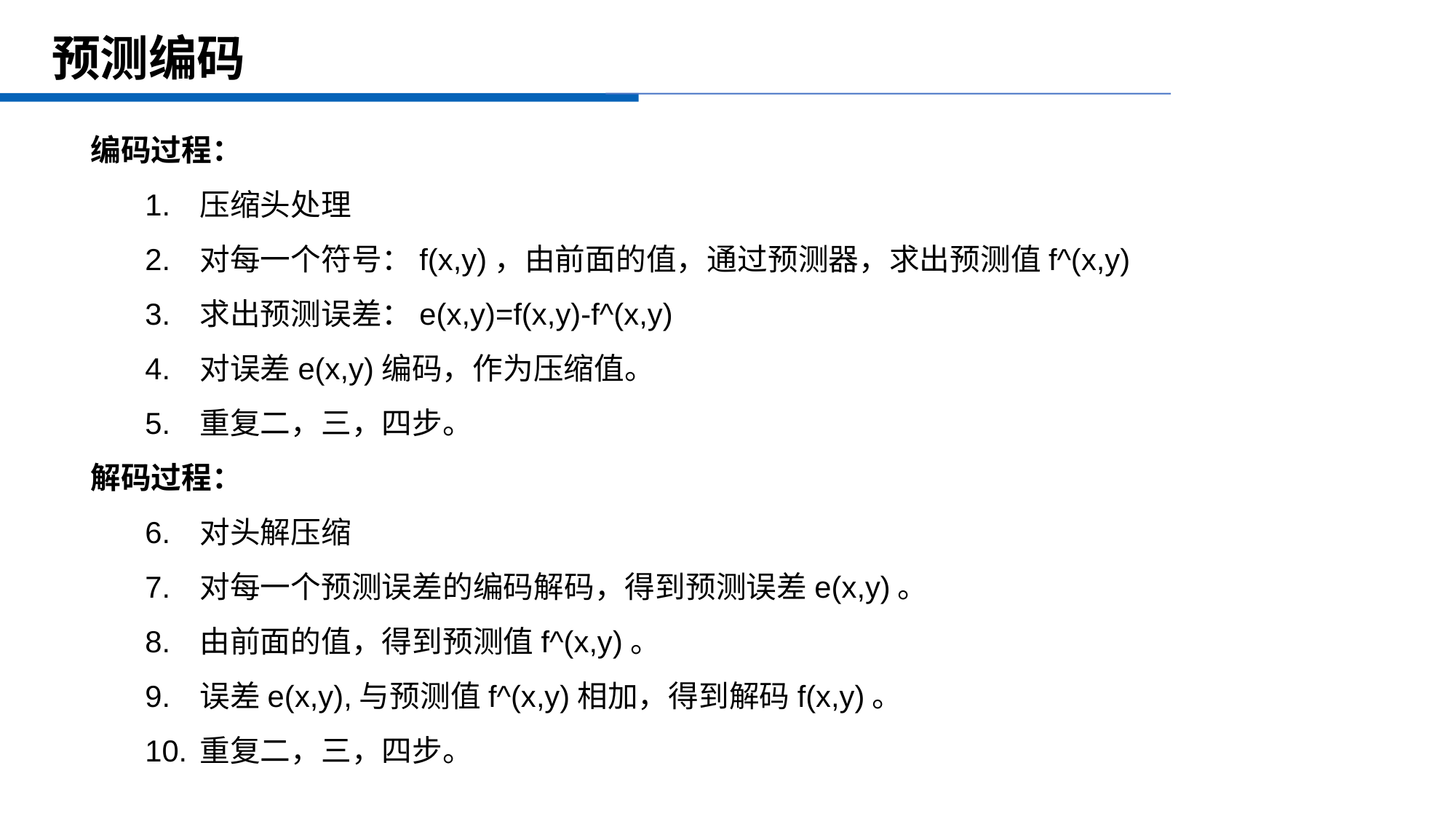

# 预测编码
编码过程：
压缩头处理
对每一个符号：f(x,y)，由前面的值，通过预测器，求出预测值f^(x,y)
求出预测误差：e(x,y)=f(x,y)-f^(x,y)
对误差e(x,y)编码，作为压缩值。
重复二，三，四步。
解码过程：
对头解压缩
对每一个预测误差的编码解码，得到预测误差e(x,y)。
由前面的值，得到预测值f^(x,y)。
误差e(x,y),与预测值f^(x,y)相加，得到解码f(x,y)。
重复二，三，四步。